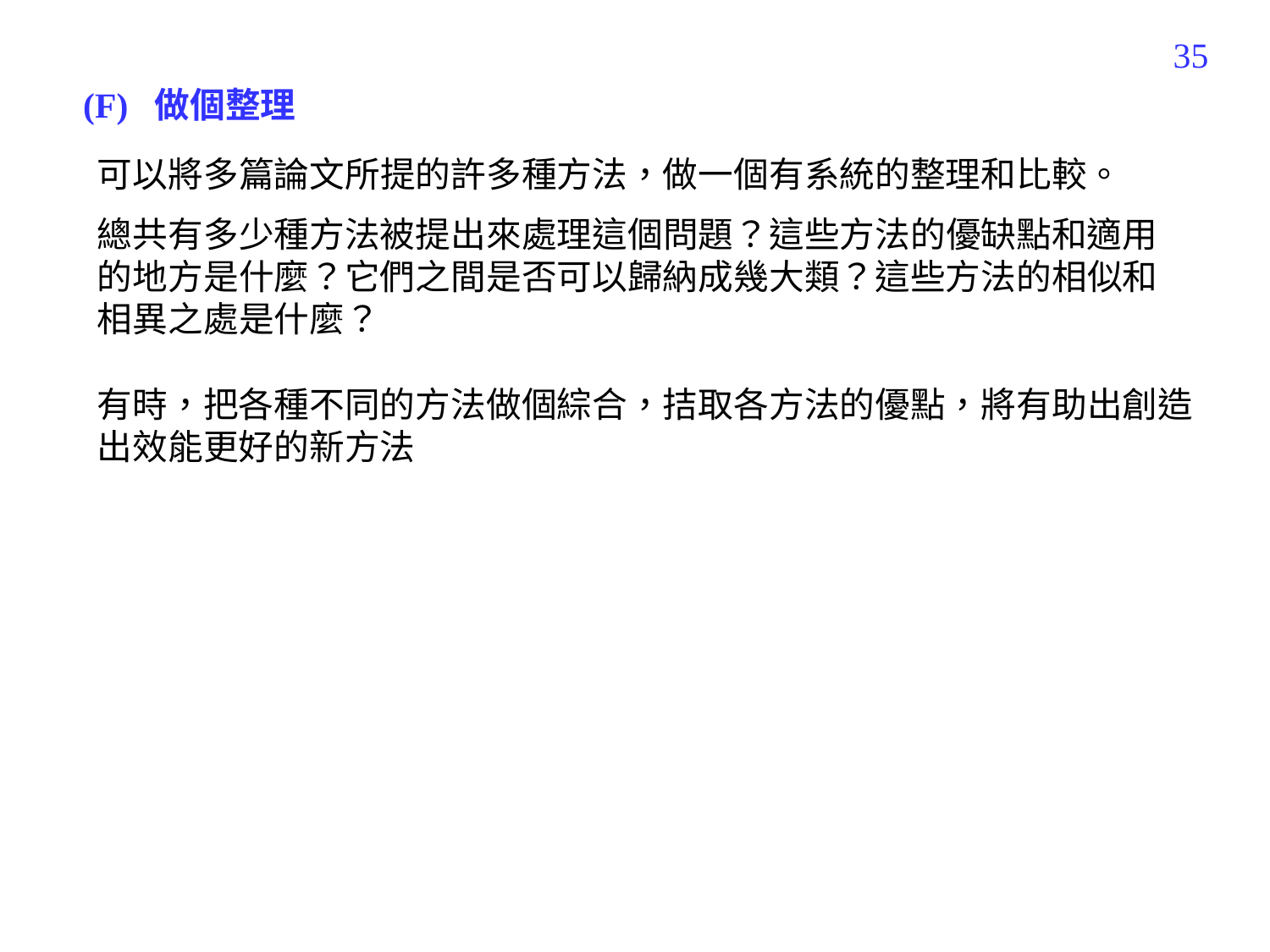

35
(F)  做個整理
可以將多篇論文所提的許多種方法，做一個有系統的整理和比較。
總共有多少種方法被提出來處理這個問題？這些方法的優缺點和適用的地方是什麼？它們之間是否可以歸納成幾大類？這些方法的相似和相異之處是什麼？
有時，把各種不同的方法做個綜合，拮取各方法的優點，將有助出創造出效能更好的新方法